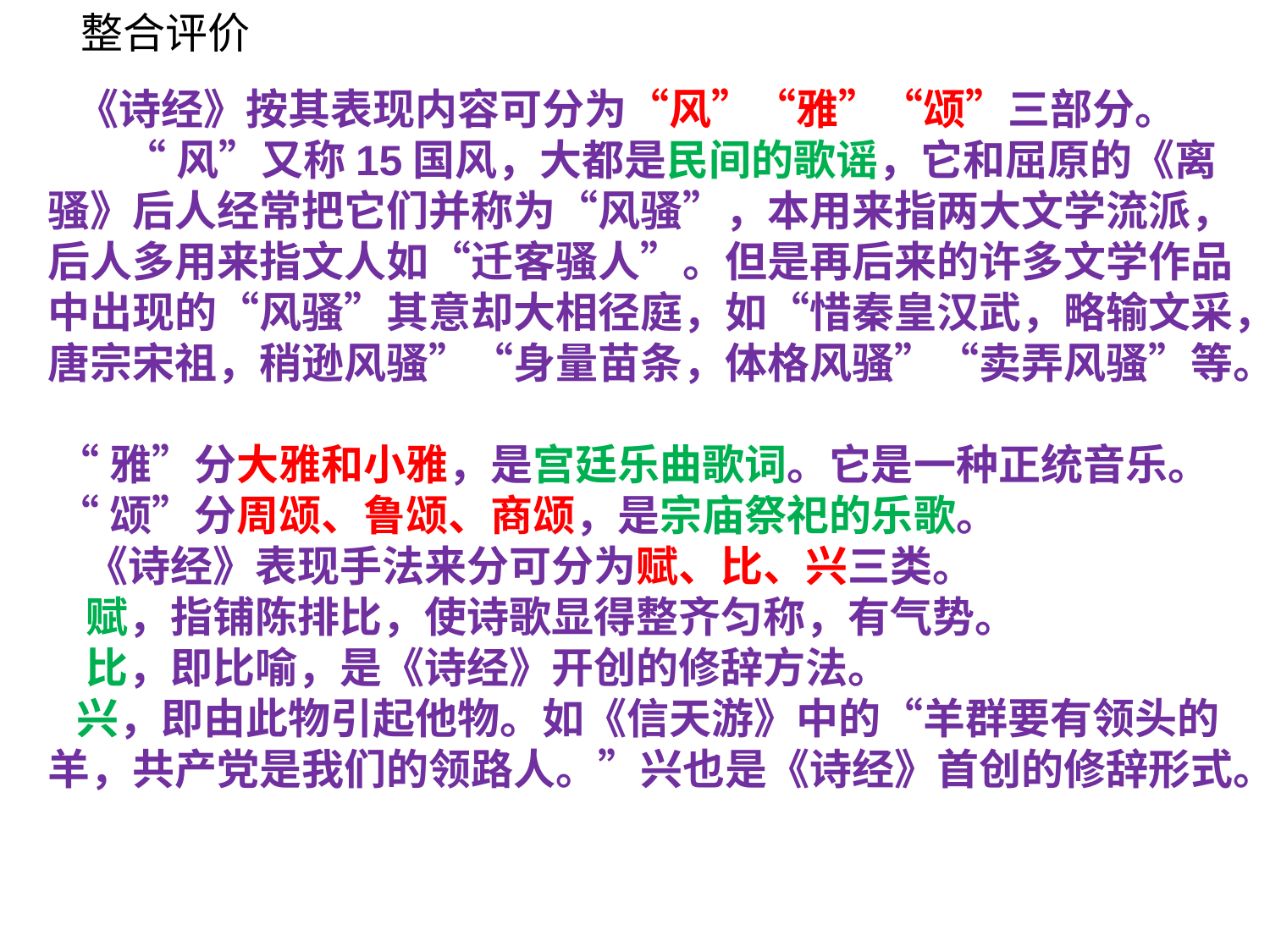

整合评价
  《诗经》按其表现内容可分为“风”“雅”“颂”三部分。
        “风”又称15国风，大都是民间的歌谣，它和屈原的《离骚》后人经常把它们并称为“风骚”，本用来指两大文学流派，后人多用来指文人如“迁客骚人”。但是再后来的许多文学作品中出现的“风骚”其意却大相径庭，如“惜秦皇汉武，略输文采，唐宗宋祖，稍逊风骚”“身量苗条，体格风骚”“卖弄风骚”等。
 “雅”分大雅和小雅，是宫廷乐曲歌词。它是一种正统音乐。
 “颂”分周颂、鲁颂、商颂，是宗庙祭祀的乐歌。
   《诗经》表现手法来分可分为赋、比、兴三类。
   赋，指铺陈排比，使诗歌显得整齐匀称，有气势。
   比，即比喻，是《诗经》开创的修辞方法。
  兴，即由此物引起他物。如《信天游》中的“羊群要有领头的羊，共产党是我们的领路人。”兴也是《诗经》首创的修辞形式。